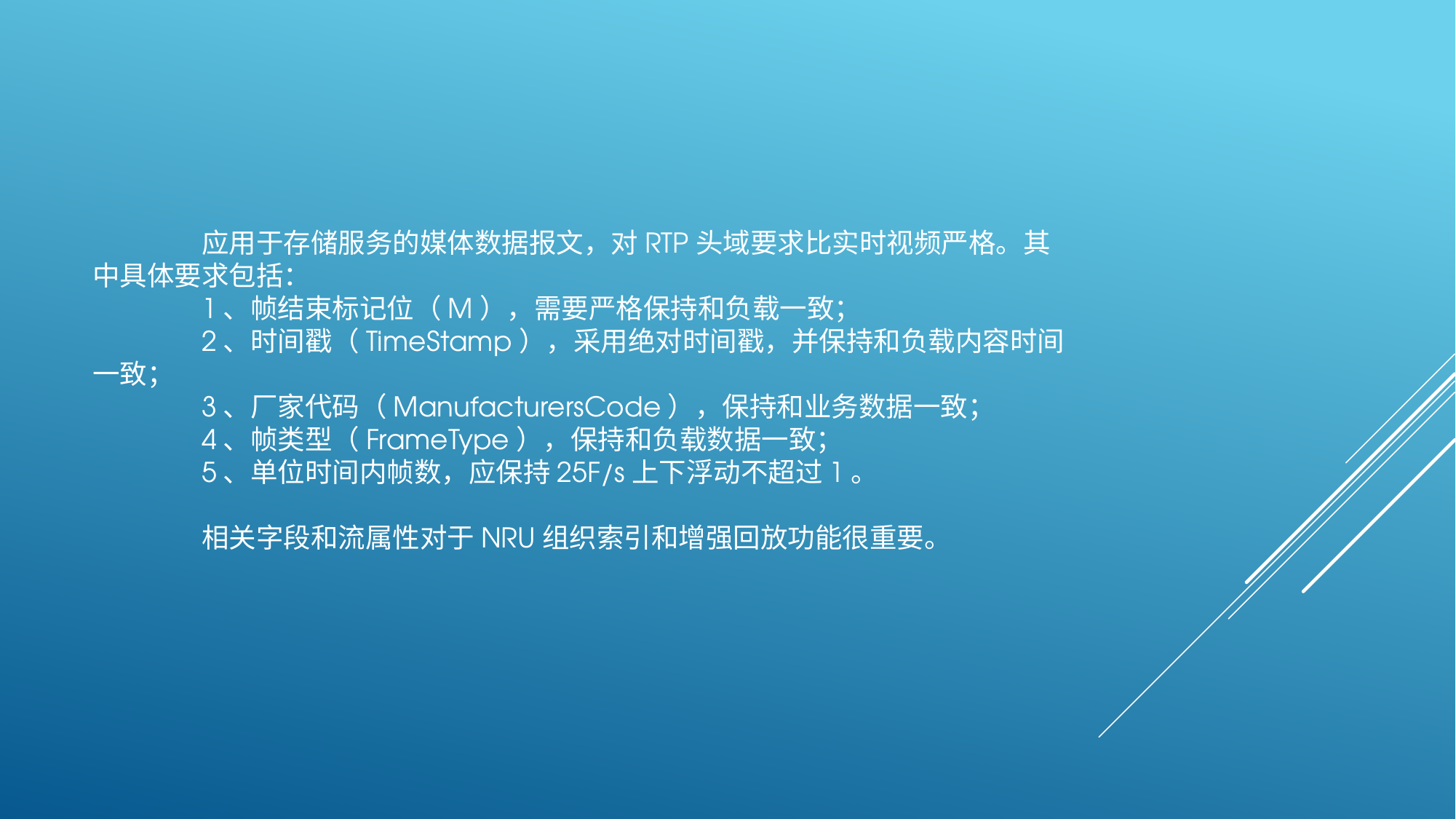

应用于存储服务的媒体数据报文，对RTP头域要求比实时视频严格。其中具体要求包括：
	1、帧结束标记位（M），需要严格保持和负载一致；
	2、时间戳（TimeStamp），采用绝对时间戳，并保持和负载内容时间一致；
	3、厂家代码（ManufacturersCode），保持和业务数据一致；
	4、帧类型（FrameType），保持和负载数据一致；
	5、单位时间内帧数，应保持25F/s上下浮动不超过1。

	相关字段和流属性对于NRU组织索引和增强回放功能很重要。